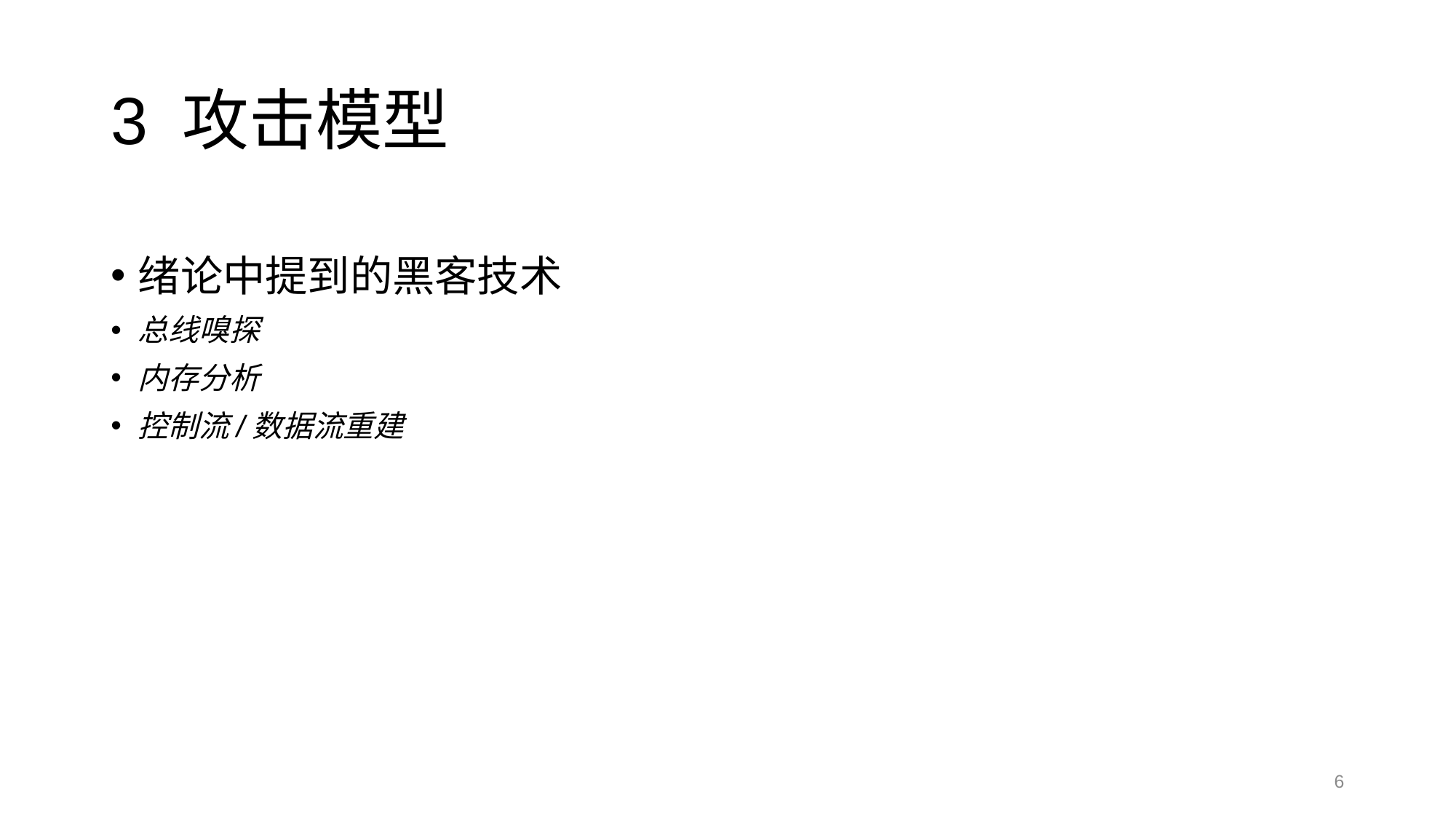

# 3 攻击模型
绪论中提到的黑客技术
总线嗅探
内存分析
控制流/数据流重建

6